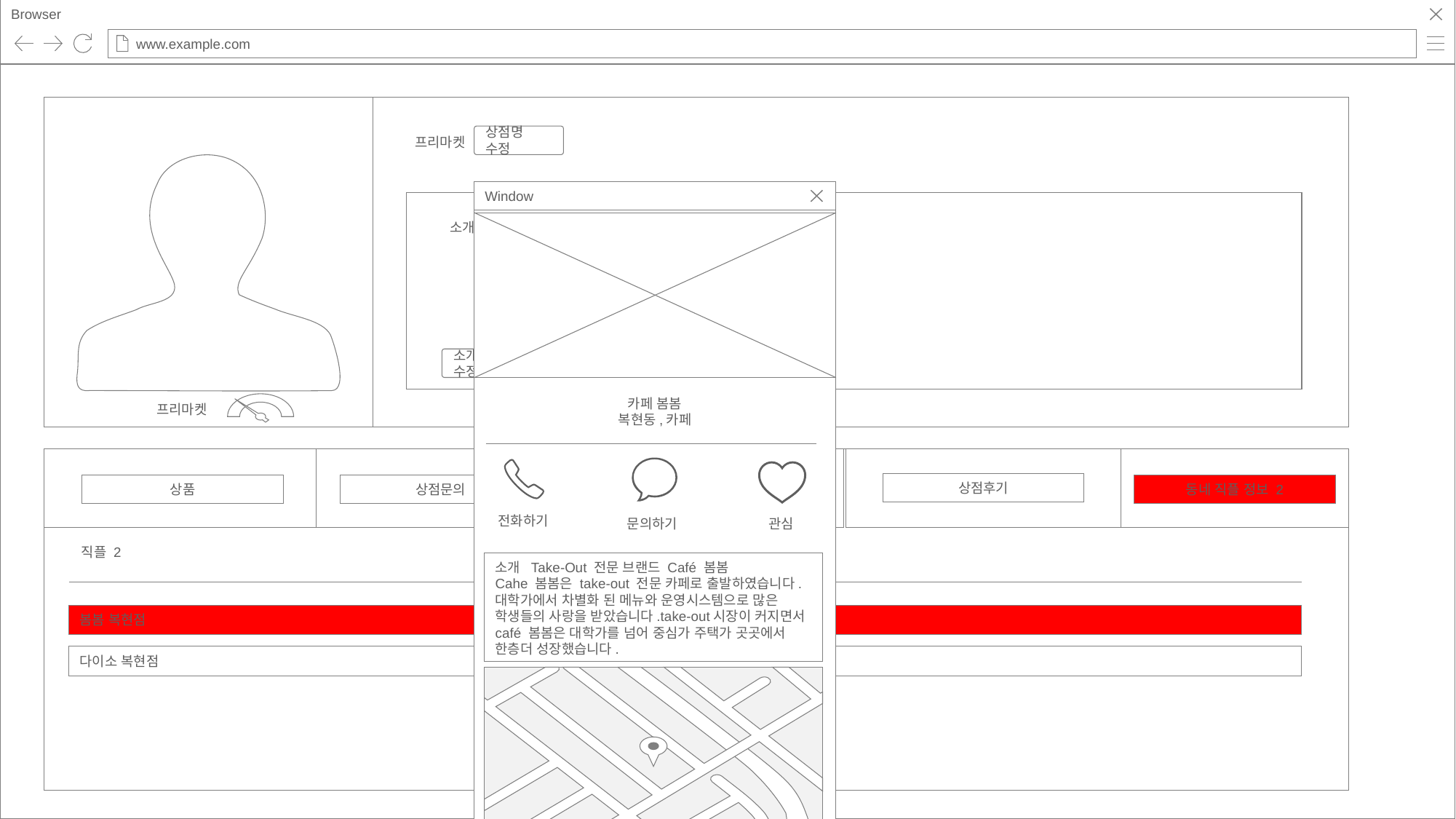

Browser

www.example.com

상점명 수정
프리마켓
Window

소개글.

소개글 수정
카페 봄봄
복현동,카페

프리마켓

상점후기
상품
상점문의
찜
동네 직플 정보 2
전화하기
관심
문의하기
직플 2
소개  Take-Out 전문 브랜드 Café 봄봄
Cahe 봄봄은 take-out 전문 카페로 출발하였습니다.
대학가에서 차별화 된 메뉴와 운영시스템으로 많은 학생들의 사랑을 받았습니다.take-out시장이 커지면서 café 봄봄은 대학가를 넘어 중심가 주택가 곳곳에서 한층더 성장했습니다.
봄봄 복현점

다이소 복현점

주소  대구광역시 북구 복현로 33-2

지번 대구광역시 북구 복현동 335-17